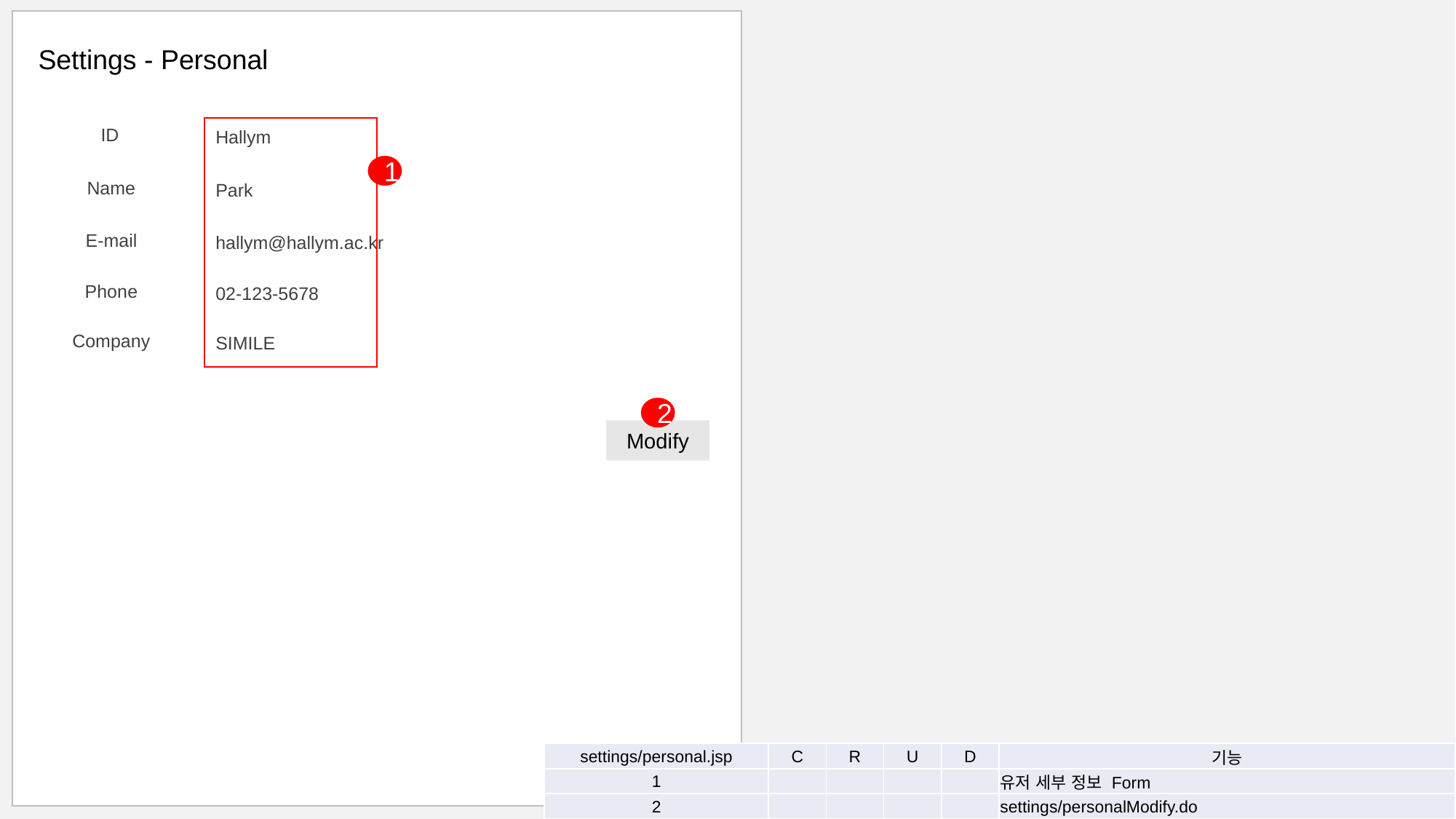

Settings - Personal
ID

Hallym
1
Name
Park
E-mail
hallym@hallym.ac.kr
Phone
02-123-5678
Company
SIMILE
2
Modify
| settings/personal.jsp | C | R | U | D | 기능 |
| --- | --- | --- | --- | --- | --- |
| 1 |  |  |  |  | 유저 세부 정보 Form |
| 2 |  |  |  |  | settings/personalModify.do |